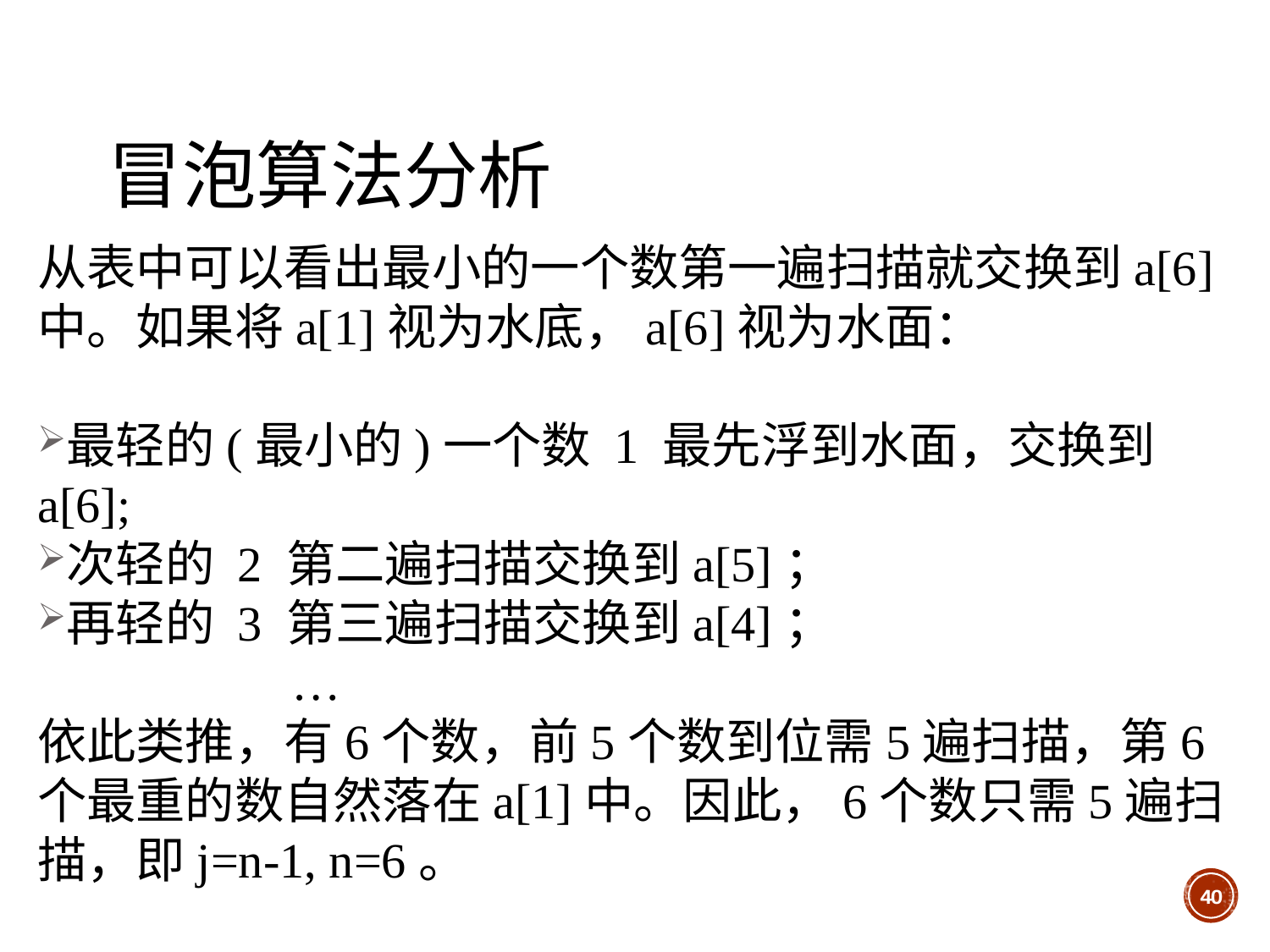

# 冒泡算法分析
从表中可以看出最小的一个数第一遍扫描就交换到a[6]中。如果将a[1]视为水底，a[6]视为水面：

最轻的(最小的)一个数 1 最先浮到水面，交换到a[6];
次轻的 2 第二遍扫描交换到a[5]；
再轻的 3 第三遍扫描交换到a[4]；
		…
依此类推，有6个数，前5个数到位需5遍扫描，第6个最重的数自然落在a[1]中。因此，6个数只需5遍扫描，即j=n-1, n=6。

40